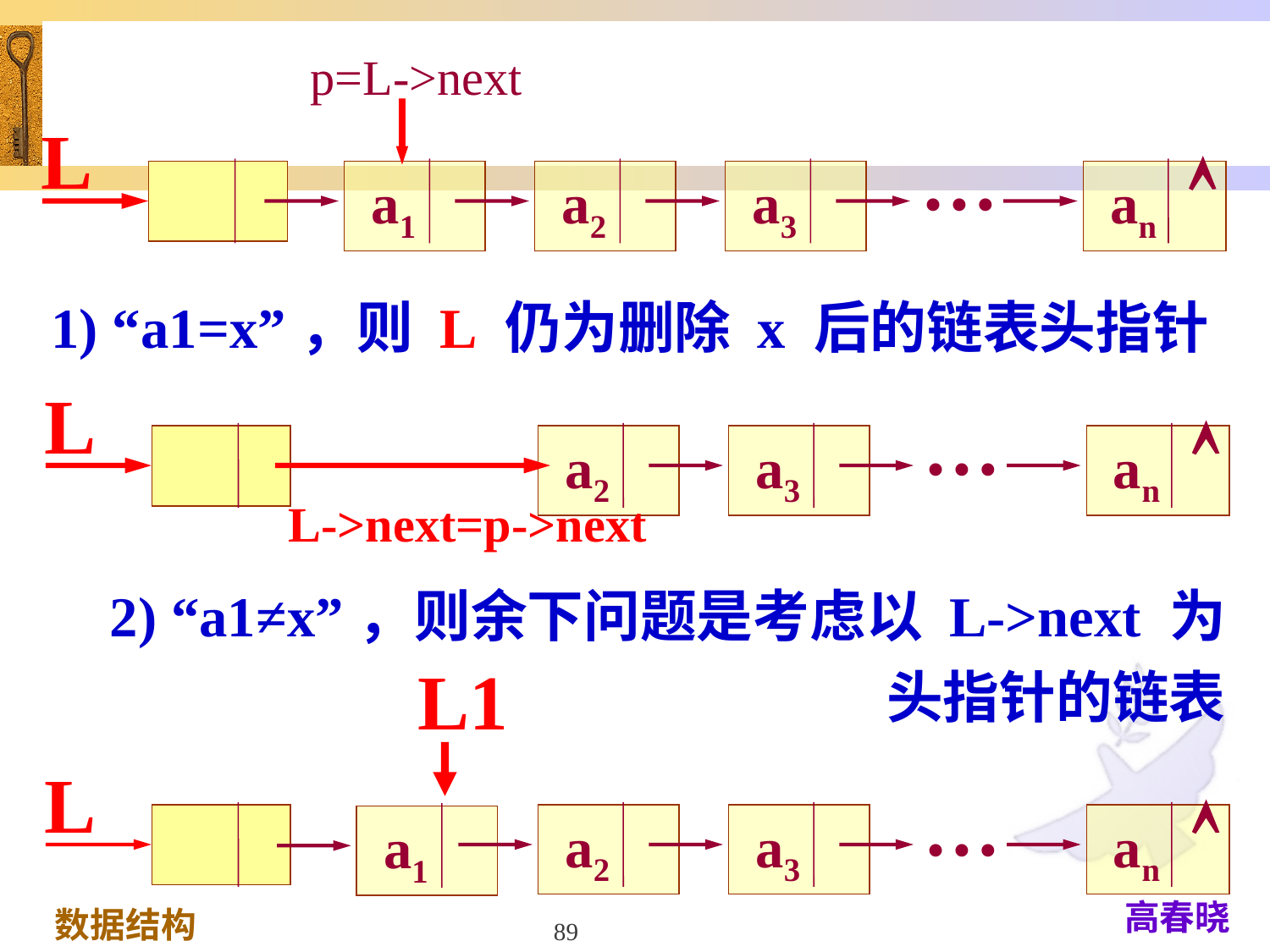

p=L->next

L
…
∧

 a1
 a2
 a3
 an

1) “a1=x”，则 L 仍为删除 x 后的链表头指针
L
…
∧

 a2
 a3
 an

L->next=p->next
2) “a1≠x”，则余下问题是考虑以 L->next 为头指针的链表
L1

L
…
∧

 a2
 a3
 an

 a1

89